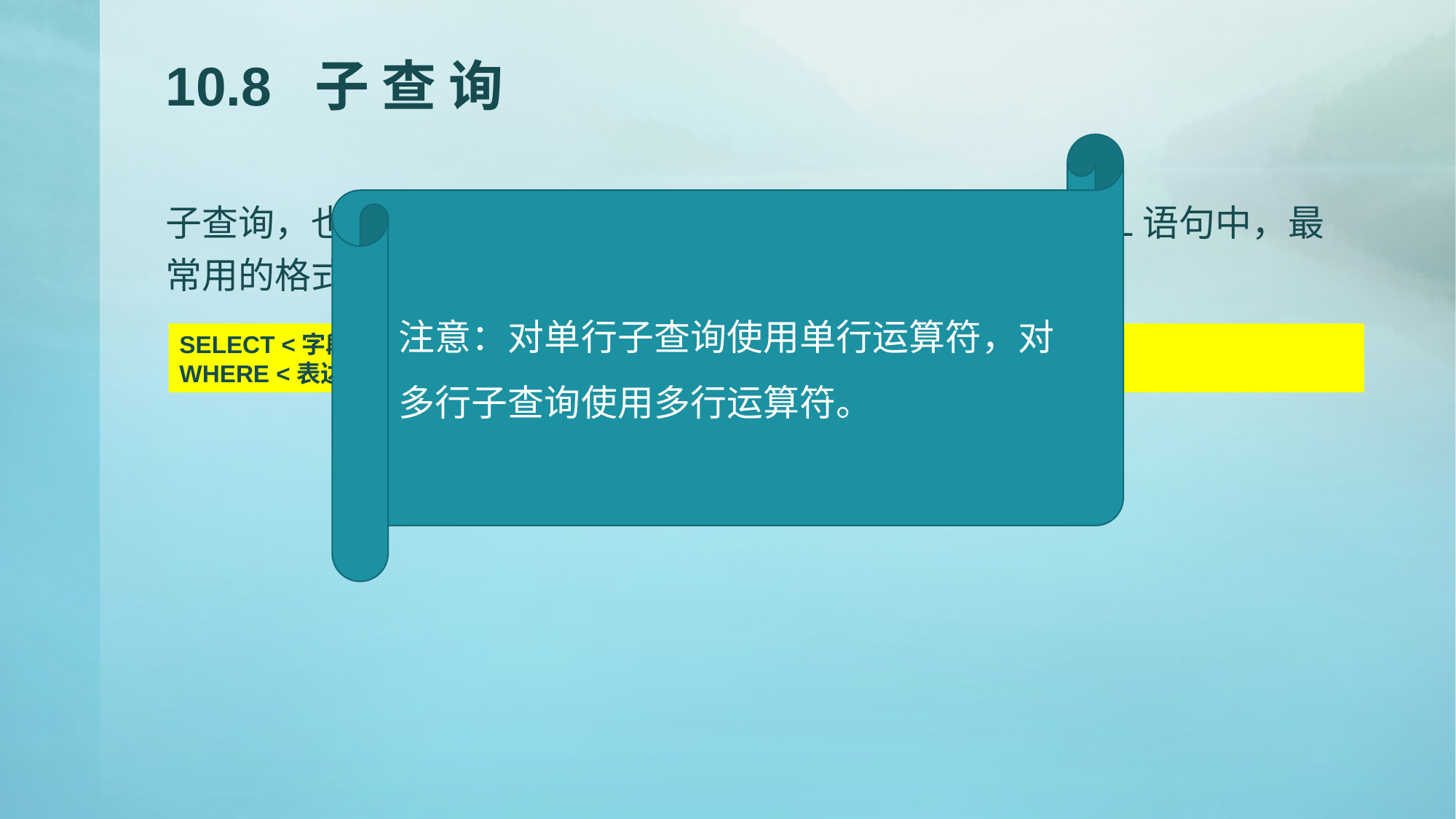

# 10.8  子 查 询
注意：对单行子查询使用单行运算符，对多行子查询使用多行运算符。
子查询，也叫嵌套查询，允许SELECT语句嵌入到其他SQL语句中，最常用的格式如下：
SELECT <字段列表>  FROM <表名1>
WHERE <表达式> 运算符 (SELECT <字段列表>  FROM <表名2>)；